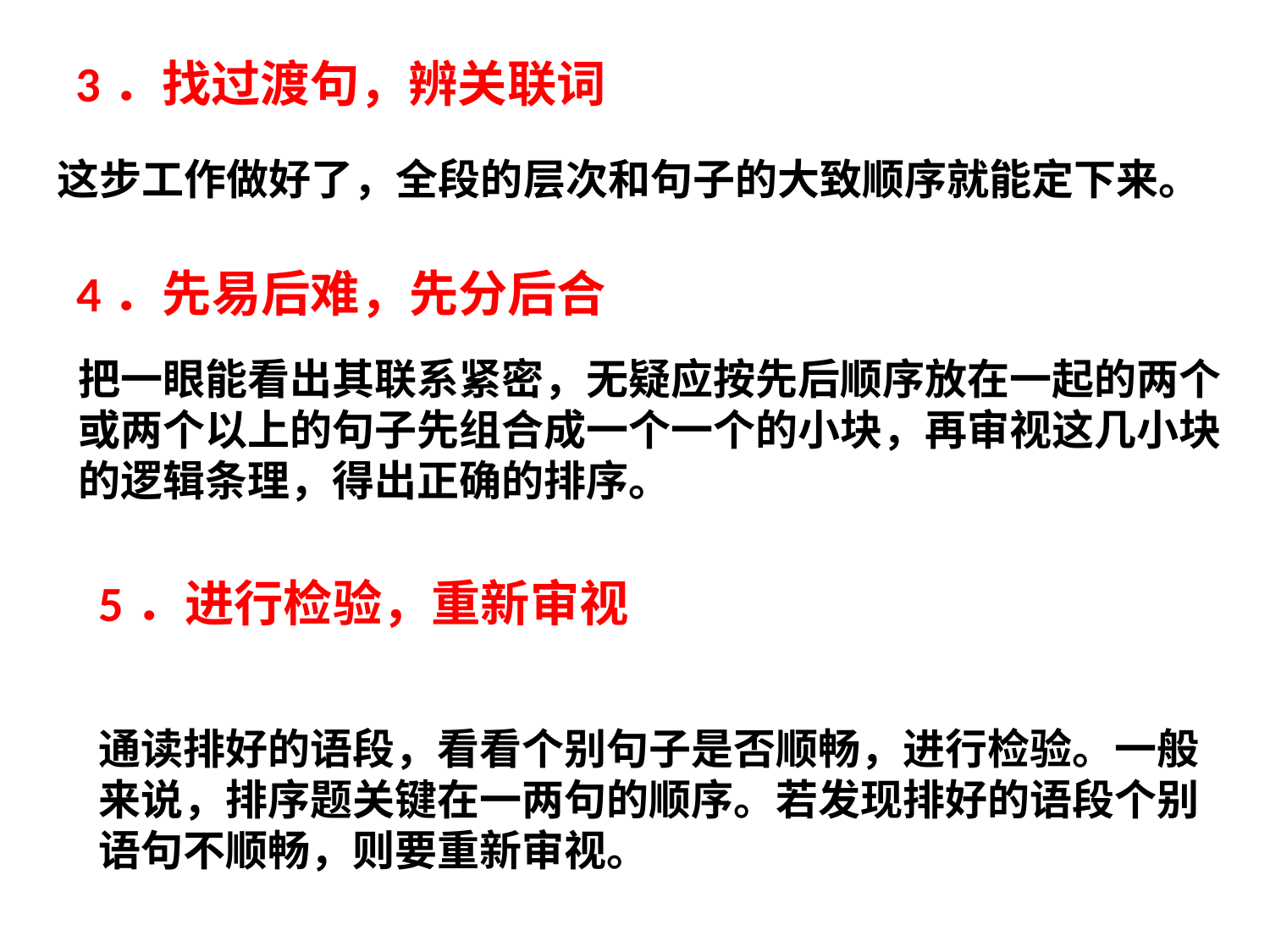

3．找过渡句，辨关联词
这步工作做好了，全段的层次和句子的大致顺序就能定下来。
4．先易后难，先分后合
把一眼能看出其联系紧密，无疑应按先后顺序放在一起的两个或两个以上的句子先组合成一个一个的小块，再审视这几小块的逻辑条理，得出正确的排序。
5．进行检验，重新审视
通读排好的语段，看看个别句子是否顺畅，进行检验。一般来说，排序题关键在一两句的顺序。若发现排好的语段个别语句不顺畅，则要重新审视。